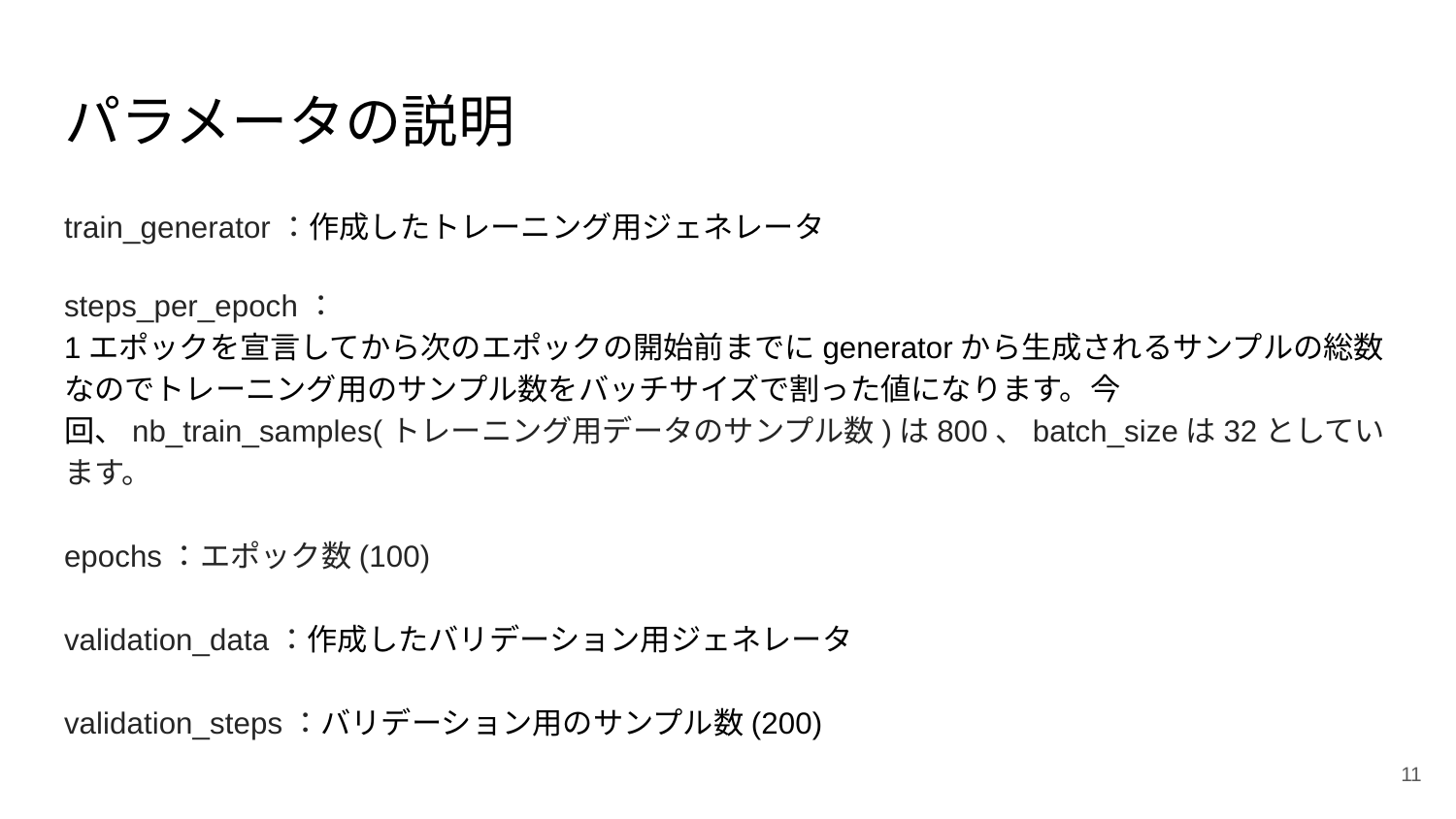

# パラメータの説明

train_generator：作成したトレーニング用ジェネレータ

steps_per_epoch：
1エポックを宣言してから次のエポックの開始前までにgeneratorから生成されるサンプルの総数なのでトレーニング用のサンプル数をバッチサイズで割った値になります。今回、nb_train_samples(トレーニング用データのサンプル数)は800、batch_sizeは32としています。

epochs：エポック数(100)

validation_data：作成したバリデーション用ジェネレータ

validation_steps：バリデーション用のサンプル数(200)

11